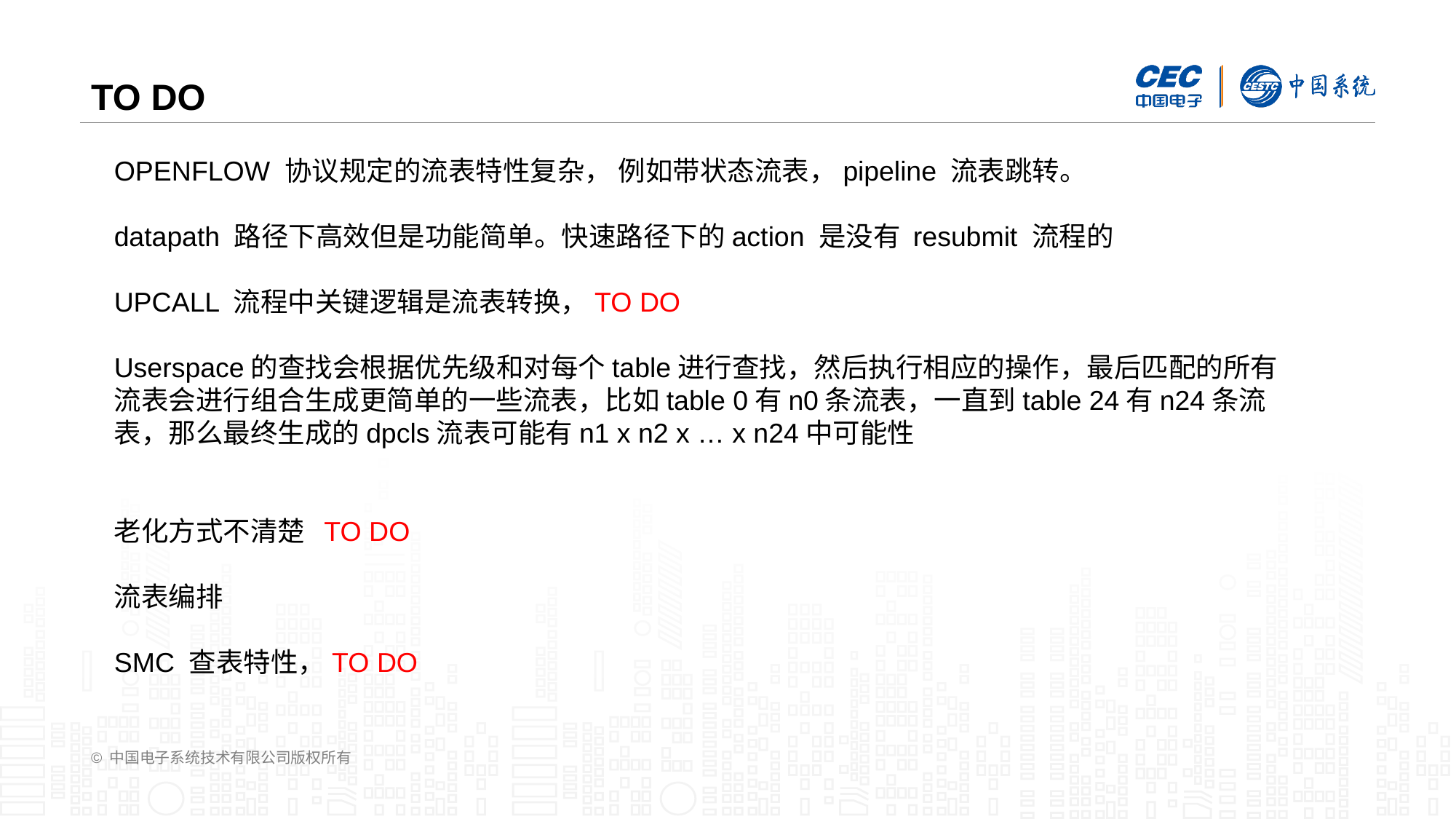

# TO DO
OPENFLOW 协议规定的流表特性复杂， 例如带状态流表，pipeline 流表跳转。

datapath 路径下高效但是功能简单。快速路径下的action 是没有 resubmit 流程的

UPCALL 流程中关键逻辑是流表转换，TO DO

Userspace的查找会根据优先级和对每个table进行查找，然后执行相应的操作，最后匹配的所有流表会进行组合生成更简单的一些流表，比如table 0有n0条流表，一直到table 24有n24条流表，那么最终生成的dpcls流表可能有n1 x n2 x … x n24中可能性

老化方式不清楚  TO DO

流表编排

SMC 查表特性，TO DO

© 中国电子系统技术有限公司版权所有
22